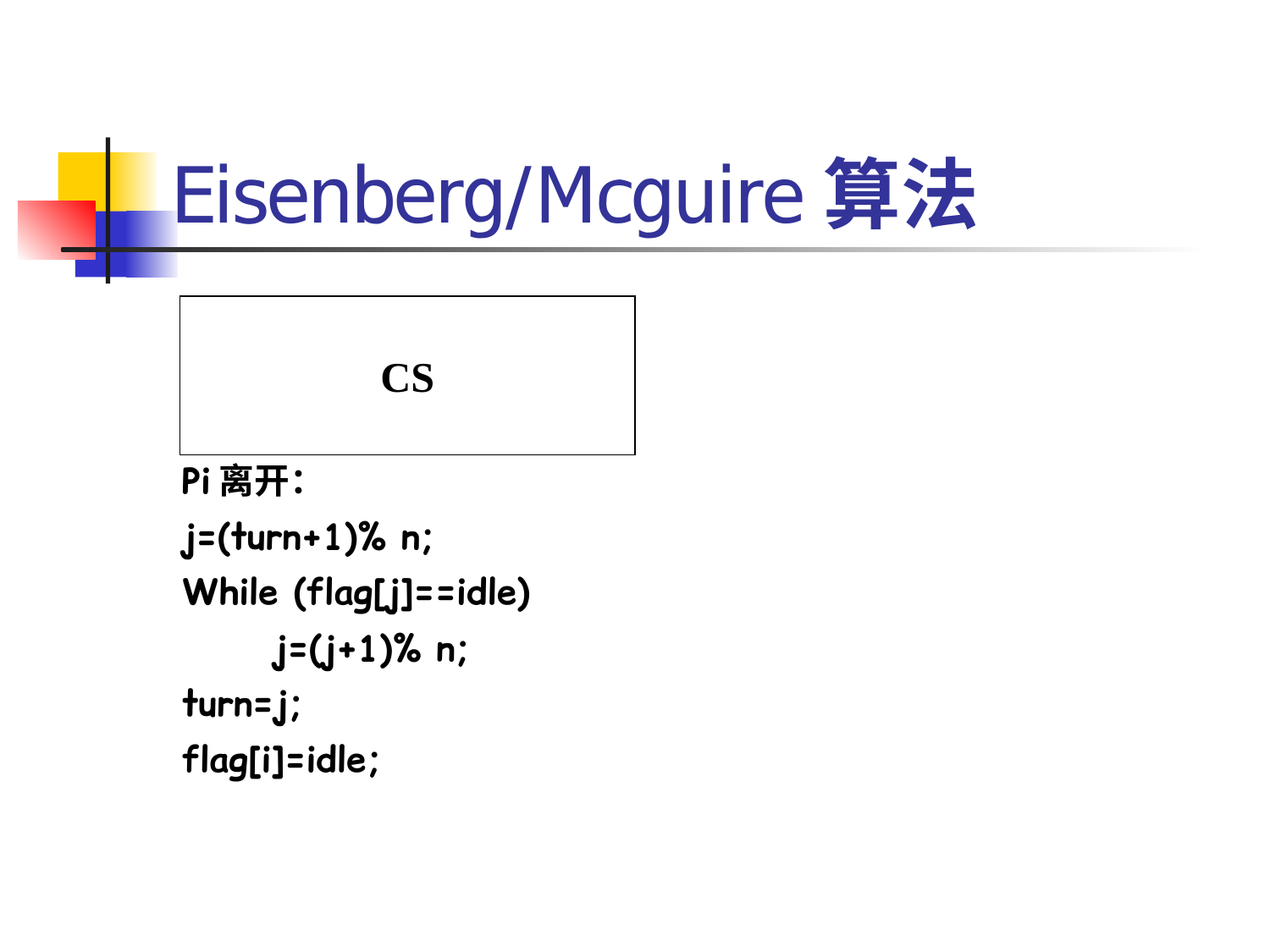

# Eisenberg/Mcguire算法

Pi离开：
j=(turn+1)% n;
While (flag[j]==idle)
      j=(j+1)% n;
turn=j;
flag[i]=idle;
CS